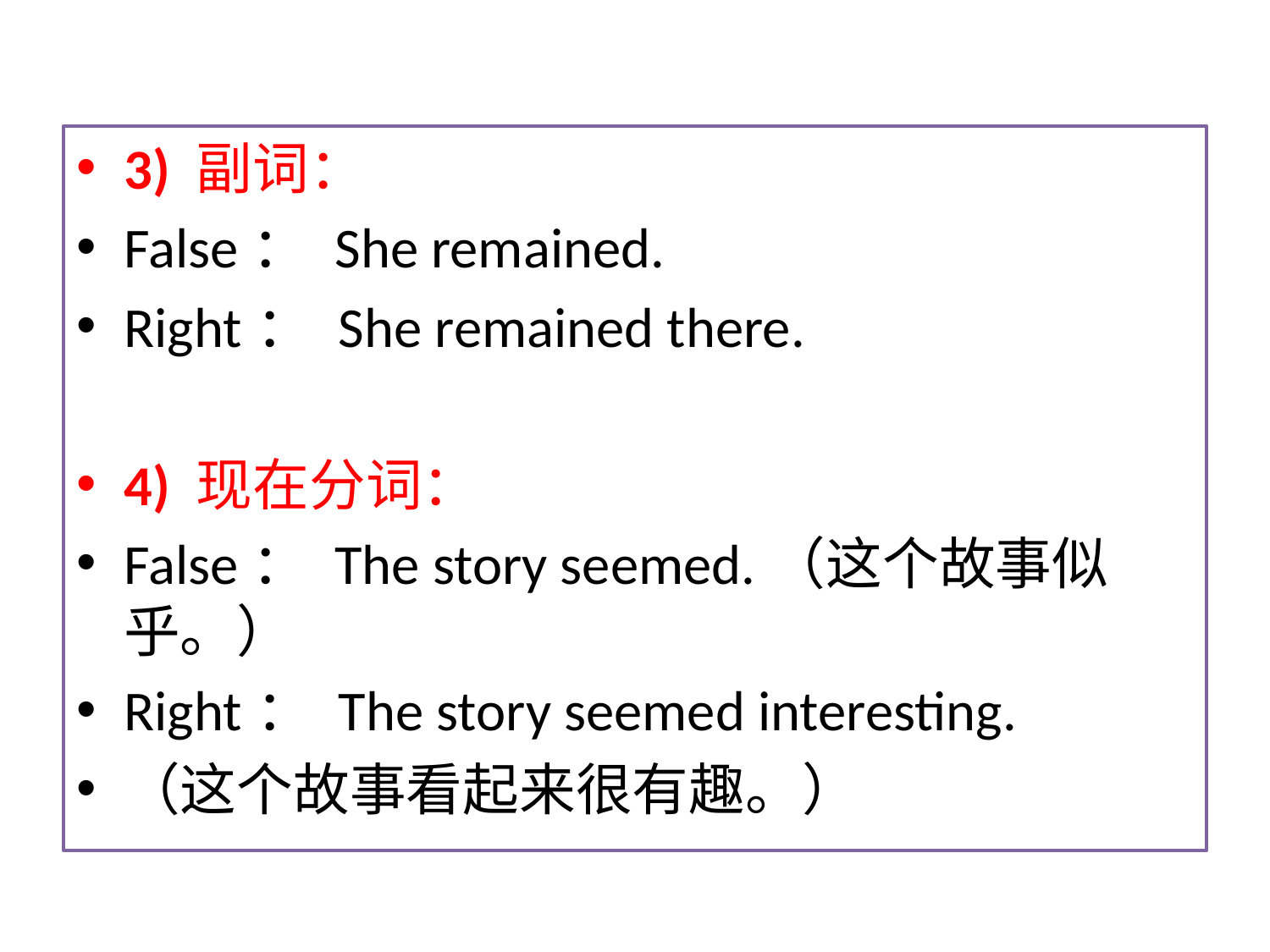

3) 副词：
False： She remained.
Right： She remained there.

4) 现在分词：
False： The story seemed.（这个故事似乎。）
Right： The story seemed interesting.
（这个故事看起来很有趣。）